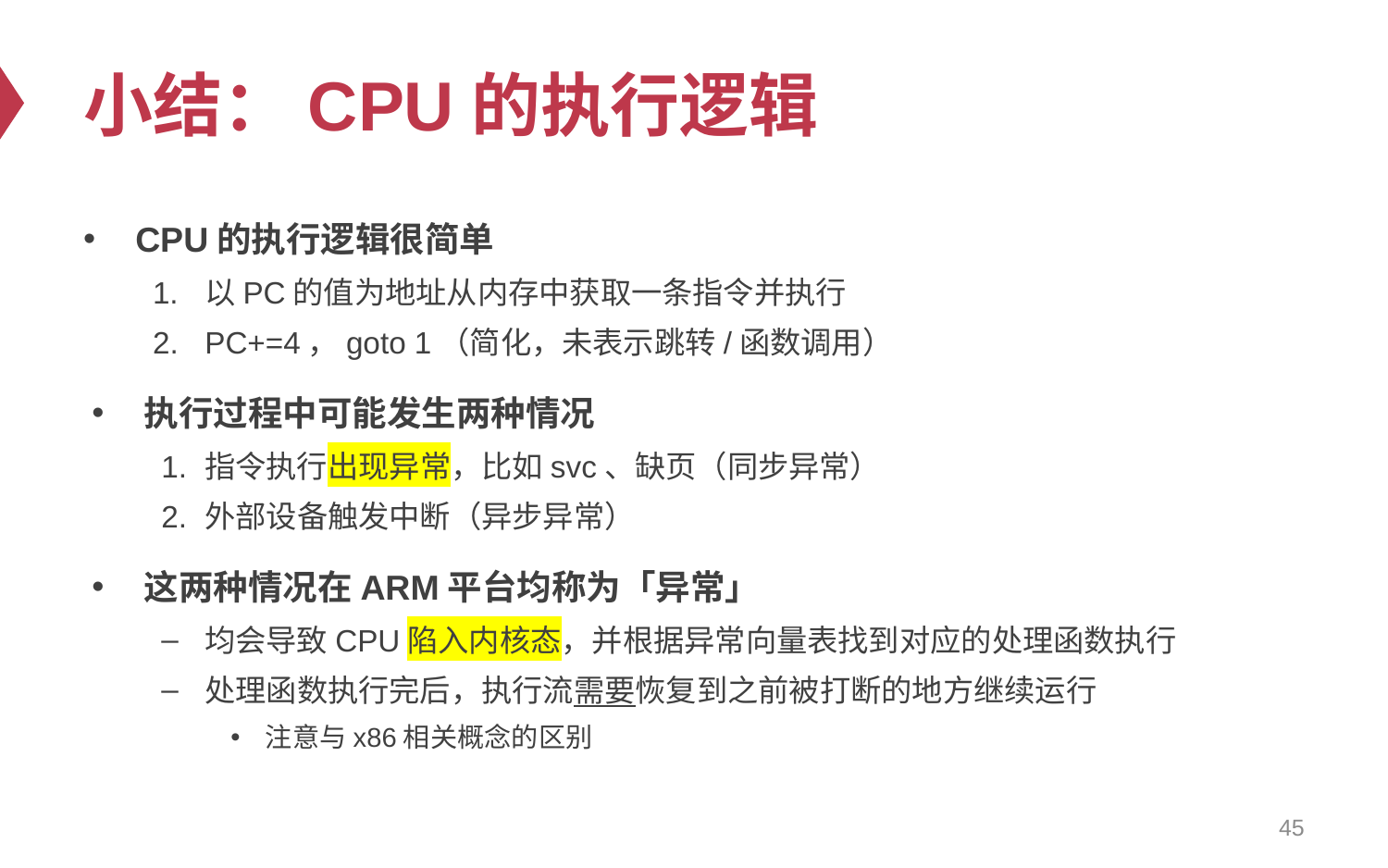

# 小结：CPU的执行逻辑
CPU的执行逻辑很简单
以PC的值为地址从内存中获取一条指令并执行
PC+=4，goto 1（简化，未表示跳转/函数调用）
执行过程中可能发生两种情况
指令执行出现异常，比如svc、缺页（同步异常）
外部设备触发中断（异步异常）
这两种情况在ARM平台均称为「异常」
均会导致CPU陷入内核态，并根据异常向量表找到对应的处理函数执行
处理函数执行完后，执行流需要恢复到之前被打断的地方继续运行
注意与x86相关概念的区别
45